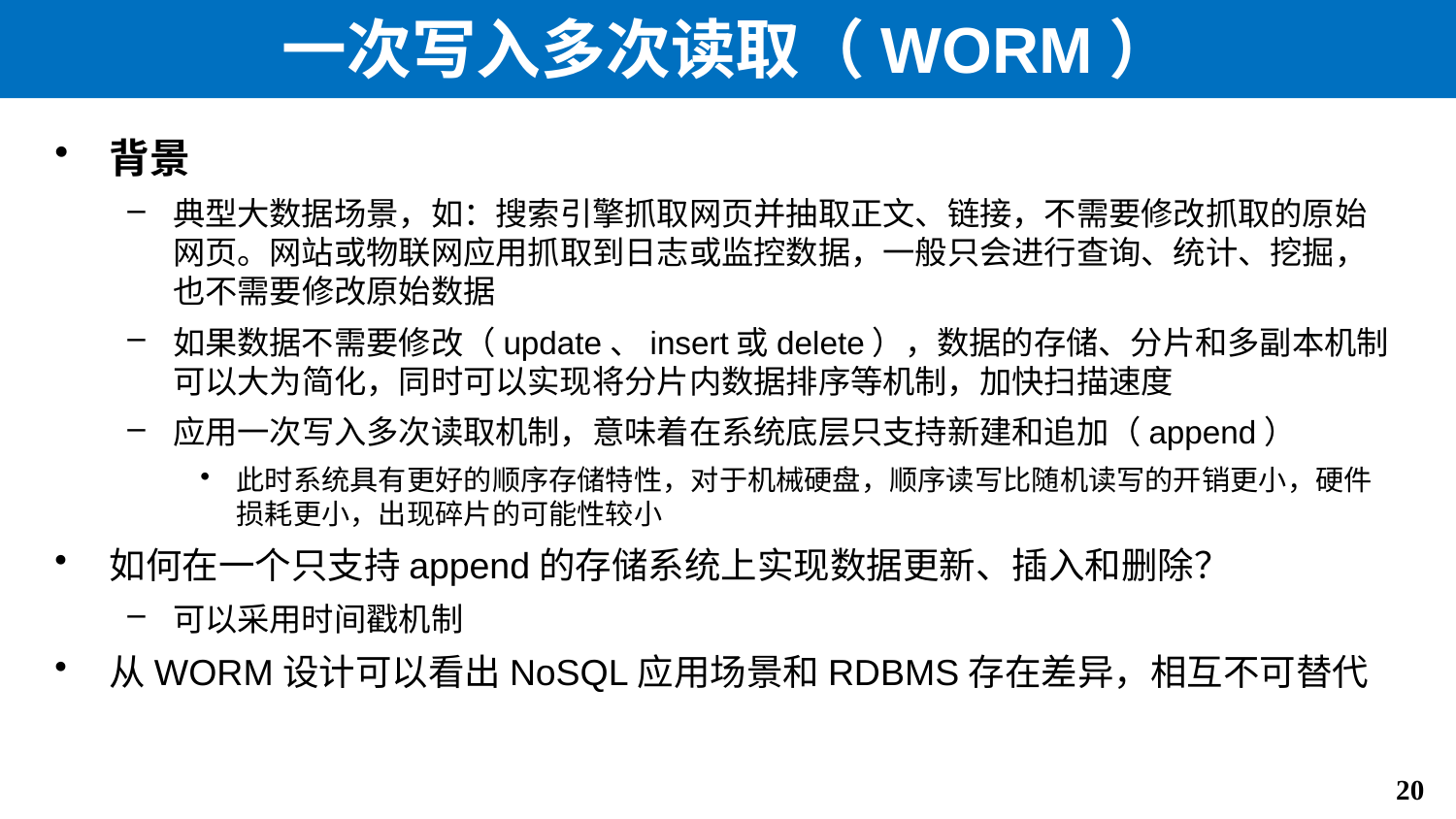

# 一次写入多次读取（WORM）
背景
典型大数据场景，如：搜索引擎抓取网页并抽取正文、链接，不需要修改抓取的原始网页。网站或物联网应用抓取到日志或监控数据，一般只会进行查询、统计、挖掘，也不需要修改原始数据
如果数据不需要修改（update、insert或delete），数据的存储、分片和多副本机制可以大为简化，同时可以实现将分片内数据排序等机制，加快扫描速度
应用一次写入多次读取机制，意味着在系统底层只支持新建和追加（append）
此时系统具有更好的顺序存储特性，对于机械硬盘，顺序读写比随机读写的开销更小，硬件损耗更小，出现碎片的可能性较小
如何在一个只支持append的存储系统上实现数据更新、插入和删除？
可以采用时间戳机制
从WORM设计可以看出NoSQL应用场景和RDBMS存在差异，相互不可替代